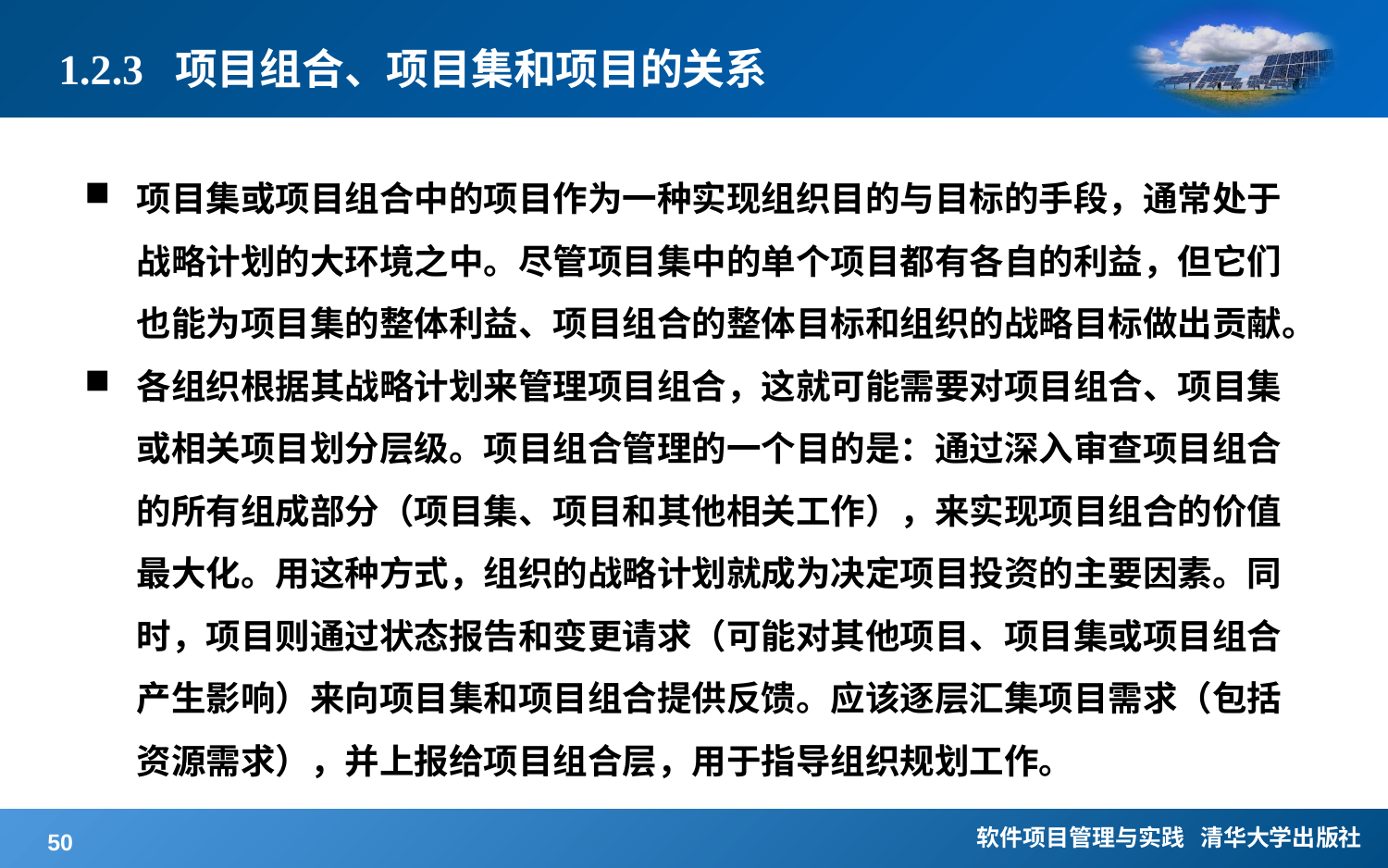

# 1.2.3  项目组合、项目集和项目的关系
项目集或项目组合中的项目作为一种实现组织目的与目标的手段，通常处于战略计划的大环境之中。尽管项目集中的单个项目都有各自的利益，但它们也能为项目集的整体利益、项目组合的整体目标和组织的战略目标做出贡献。
各组织根据其战略计划来管理项目组合，这就可能需要对项目组合、项目集或相关项目划分层级。项目组合管理的一个目的是：通过深入审查项目组合的所有组成部分（项目集、项目和其他相关工作），来实现项目组合的价值最大化。用这种方式，组织的战略计划就成为决定项目投资的主要因素。同时，项目则通过状态报告和变更请求（可能对其他项目、项目集或项目组合产生影响）来向项目集和项目组合提供反馈。应该逐层汇集项目需求（包括资源需求），并上报给项目组合层，用于指导组织规划工作。